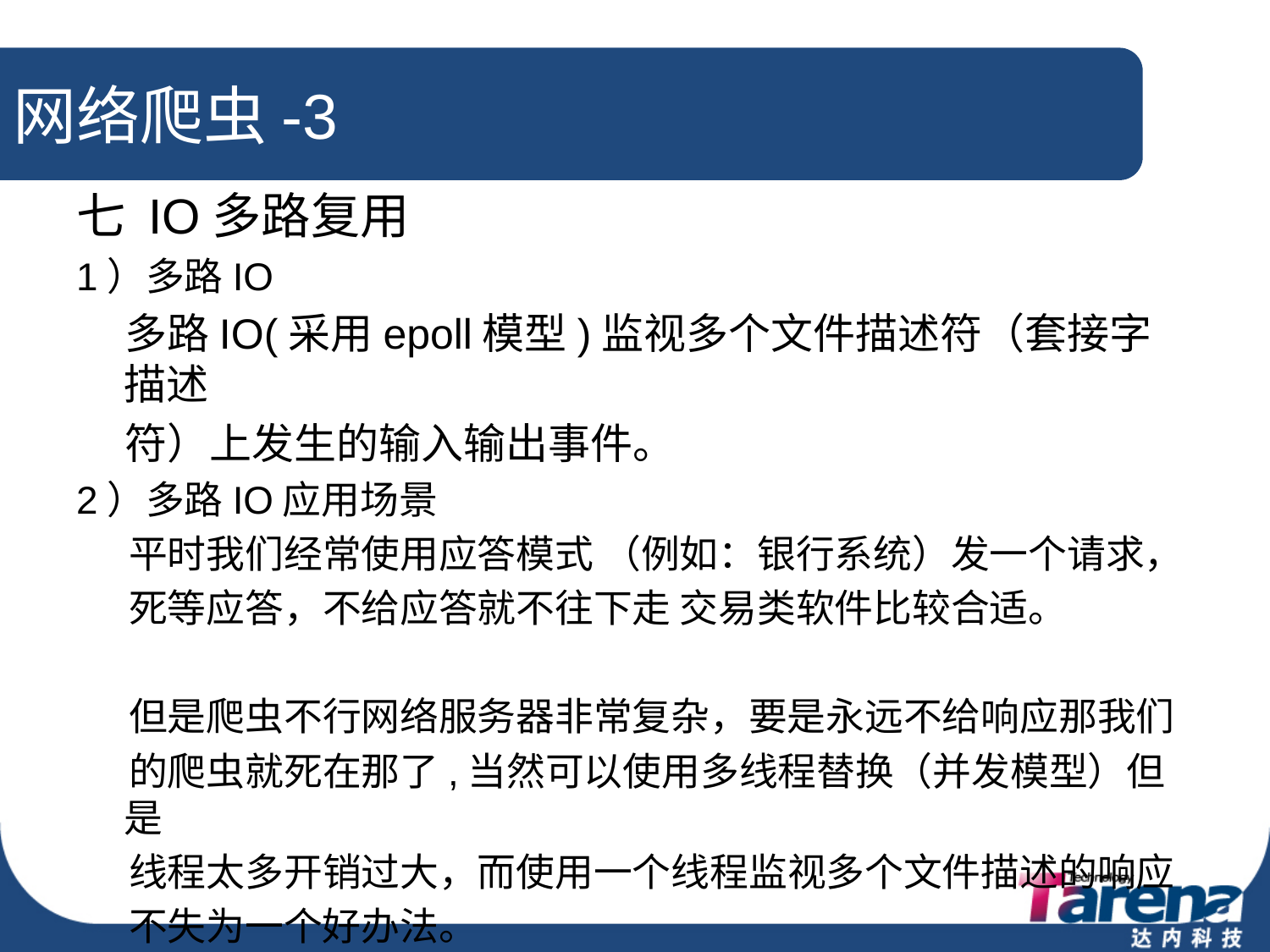

# 网络爬虫-3
七 IO多路复用
1）多路IO
    多路IO(采用epoll模型)监视多个文件描述符（套接字描述
    符）上发生的输入输出事件。
2）多路IO应用场景
     平时我们经常使用应答模式 （例如：银行系统）发一个请求，
     死等应答，不给应答就不往下走 交易类软件比较合适。

     但是爬虫不行网络服务器非常复杂，要是永远不给响应那我们
     的爬虫就死在那了,当然可以使用多线程替换（并发模型）但是
     线程太多开销过大，而使用一个线程监视多个文件描述的响应
     不失为一个好办法。